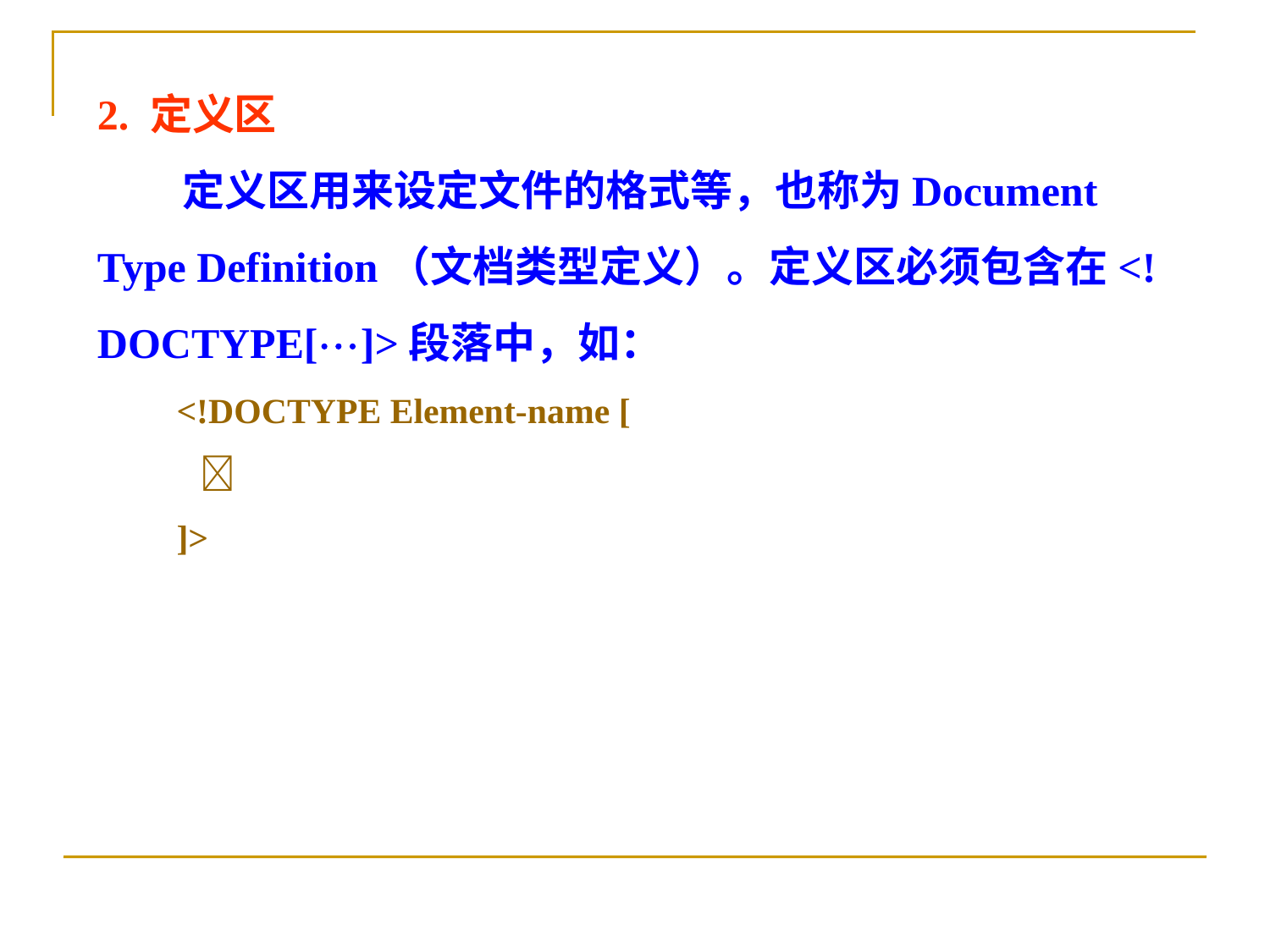

2. 定义区
　　定义区用来设定文件的格式等，也称为Document Type Definition（文档类型定义）。定义区必须包含在<!DOCTYPE[…]>段落中，如：
　　<!DOCTYPE Element-name [
　　    …
　　]>